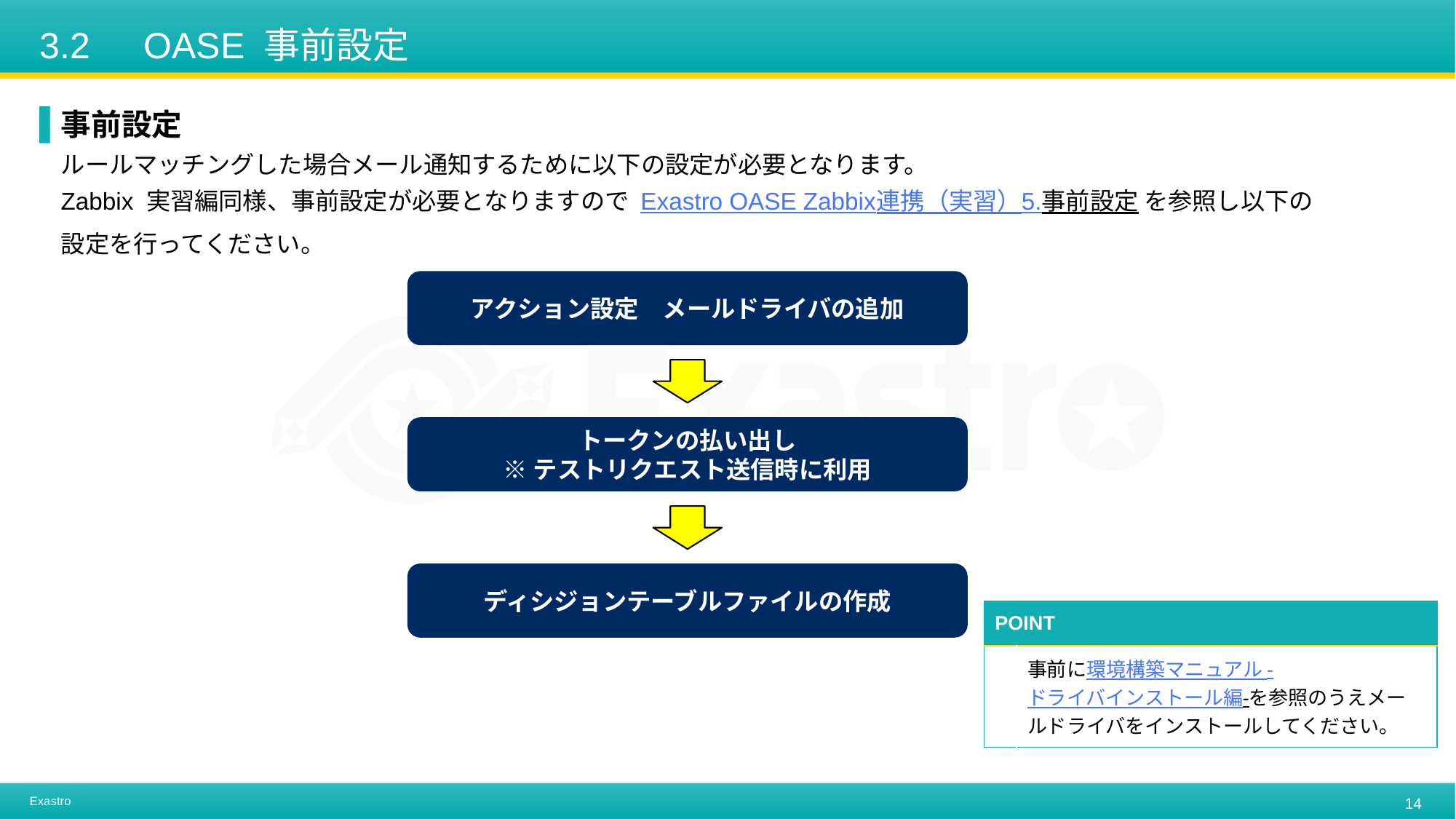

# 3.2　OASE 事前設定
事前設定
ルールマッチングした場合メール通知するために以下の設定が必要となります。
Zabbix 実習編同様、事前設定が必要となりますので Exastro OASE Zabbix連携（実習）5.事前設定 を参照し以下の
設定を行ってください。
アクション設定　メールドライバの追加

トークンの払い出し
※テストリクエスト送信時に利用

ディシジョンテーブルファイルの作成
| POINT |  |
| --- | --- |
|  | 事前に環境構築マニュアル -ドライバインストール編-を参照のうえメールドライバをインストールしてください。 |